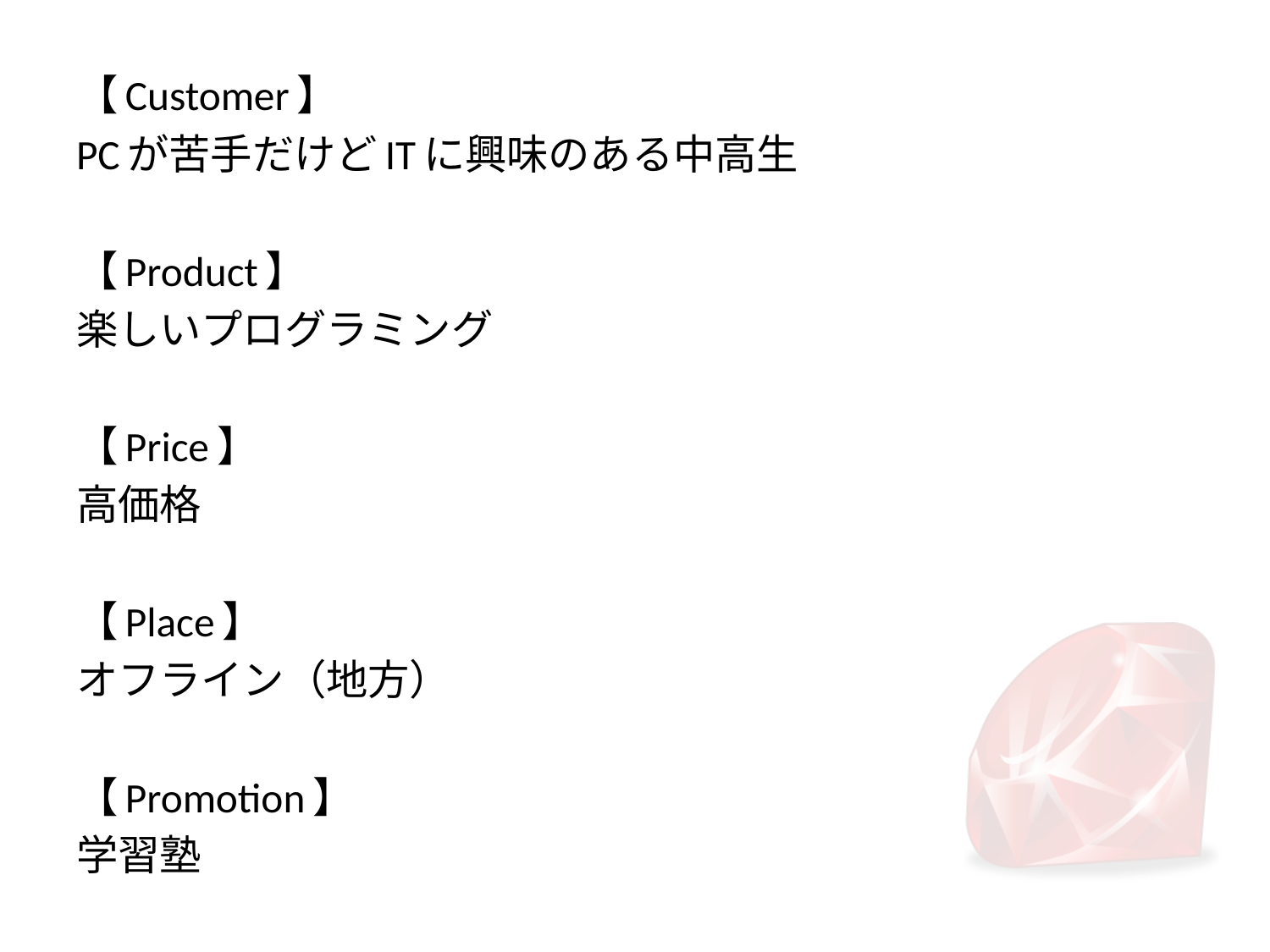

# Rubyのブランディング
【Customer】
PCが苦手だけどITに興味のある中高生

【Product】
楽しいプログラミング

【Price】
高価格

【Place】
オフライン（地方）

【Promotion】
学習塾